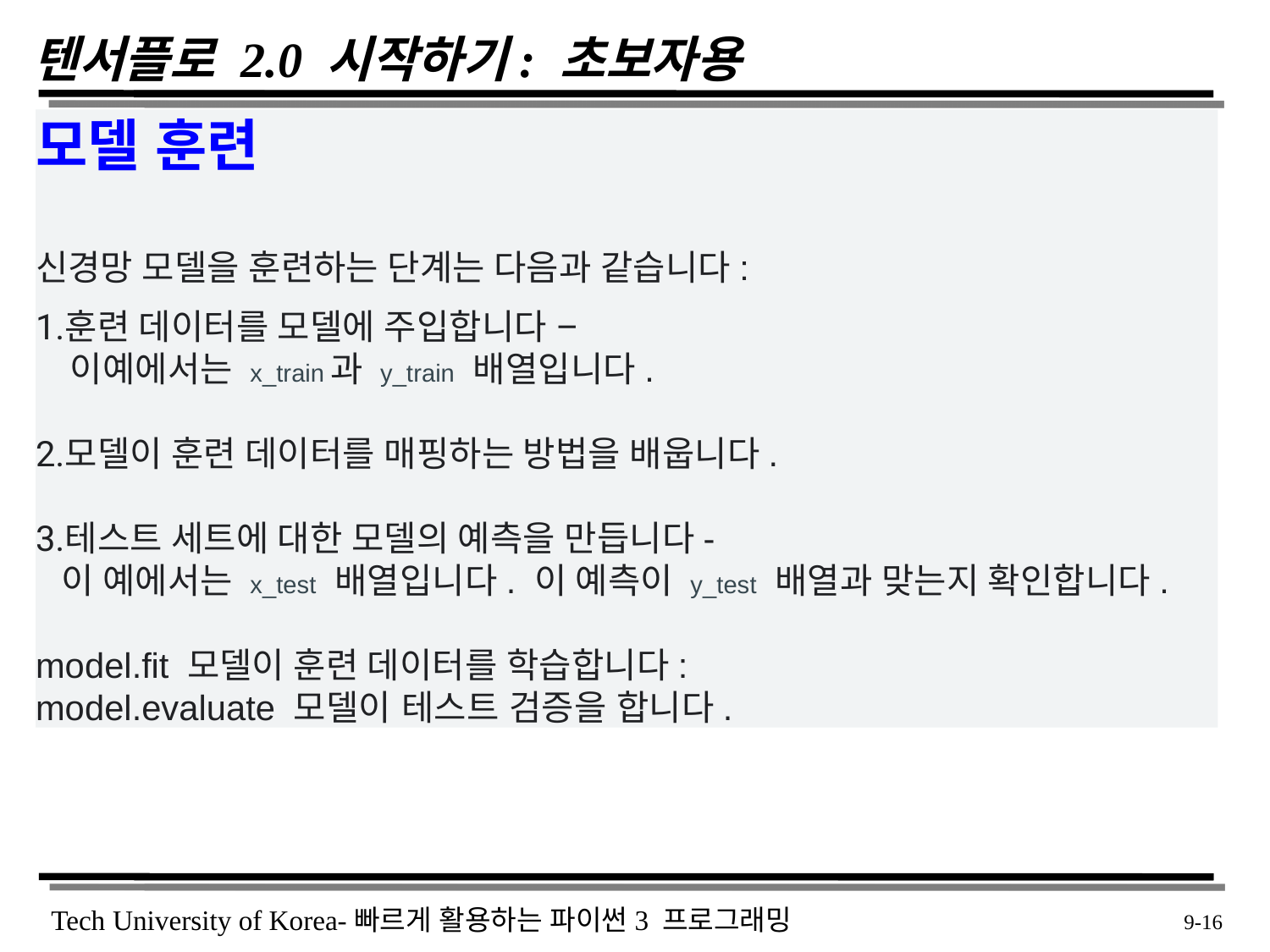

# 텐서플로 2.0 시작하기: 초보자용
모델 훈련

신경망 모델을 훈련하는 단계는 다음과 같습니다:

훈련 데이터를 모델에 주입합니다 –
   이예에서는 x_train과 y_train 배열입니다.

모델이 훈련 데이터를 매핑하는 방법을 배웁니다.

테스트 세트에 대한 모델의 예측을 만듭니다-
  이 예에서는 x_test 배열입니다. 이 예측이 y_test 배열과 맞는지 확인합니다.

model.fit 모델이 훈련 데이터를 학습합니다:
model.evaluate 모델이 테스트 검증을 합니다.

 9-16